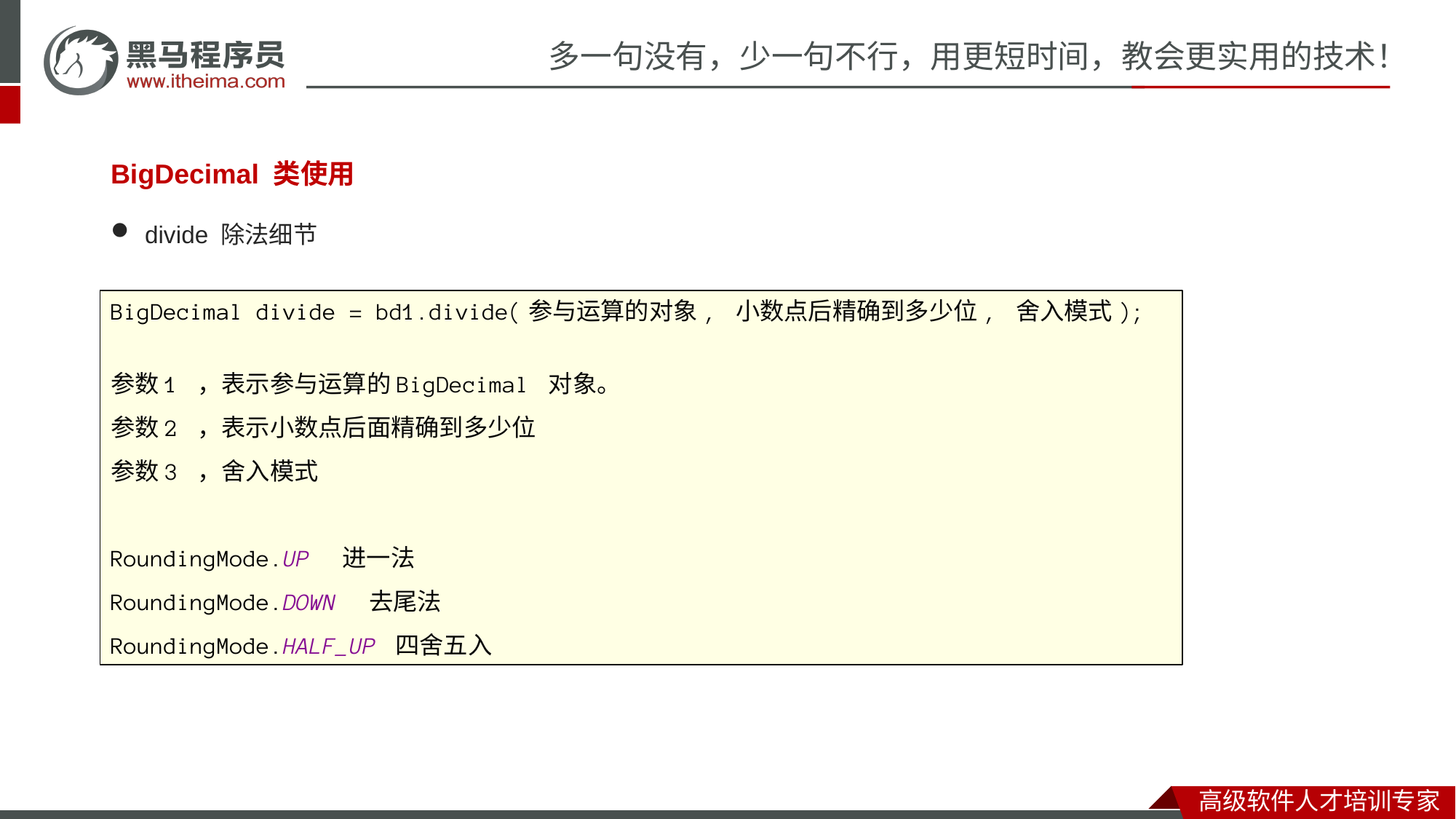

BigDecimal 类使用
divide 除法细节
BigDecimal divide = bd1.divide(参与运算的对象, 小数点后精确到多少位, 舍入模式);
参数1 ，表示参与运算的BigDecimal 对象。
参数2 ，表示小数点后面精确到多少位
参数3 ，舍入模式
RoundingMode.UP  进一法
RoundingMode.DOWN  去尾法
RoundingMode.HALF_UP 四舍五入